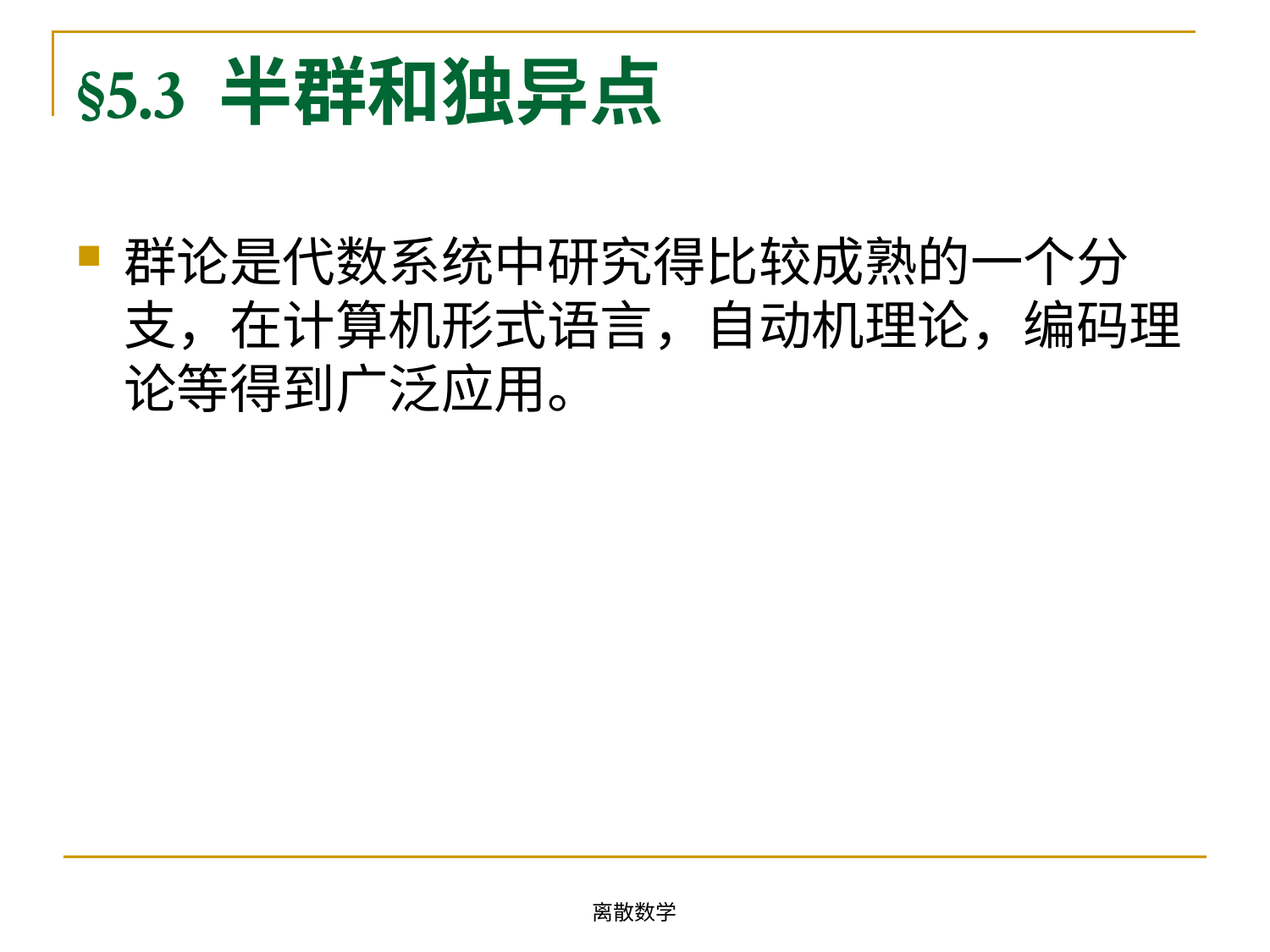

# §5.3 半群和独异点
群论是代数系统中研究得比较成熟的一个分支，在计算机形式语言，自动机理论，编码理论等得到广泛应用。

45
离散数学